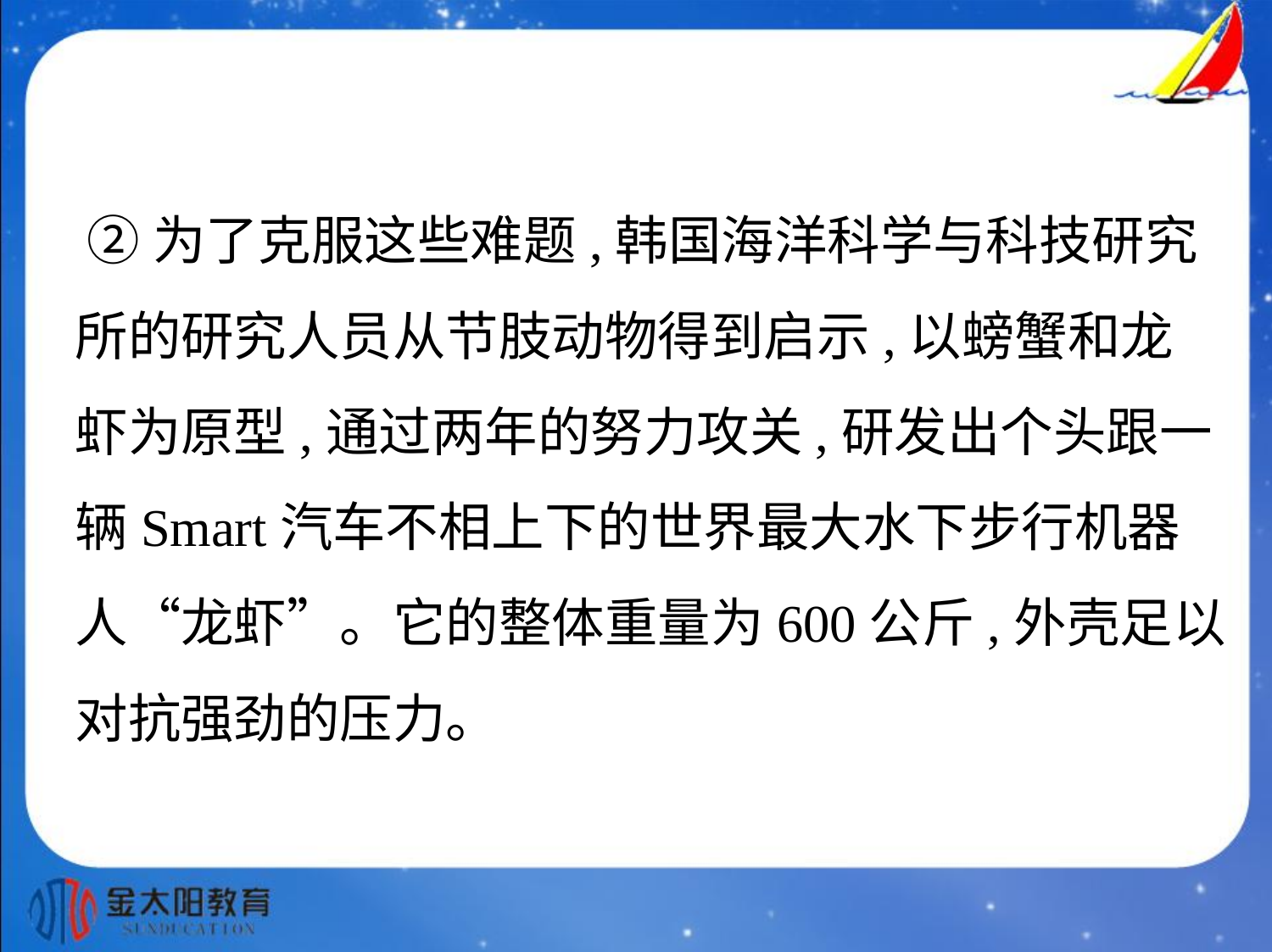

②为了克服这些难题,韩国海洋科学与科技研究
所的研究人员从节肢动物得到启示,以螃蟹和龙
虾为原型,通过两年的努力攻关,研发出个头跟一
辆Smart汽车不相上下的世界最大水下步行机器
人“龙虾”。它的整体重量为600公斤,外壳足以
对抗强劲的压力。